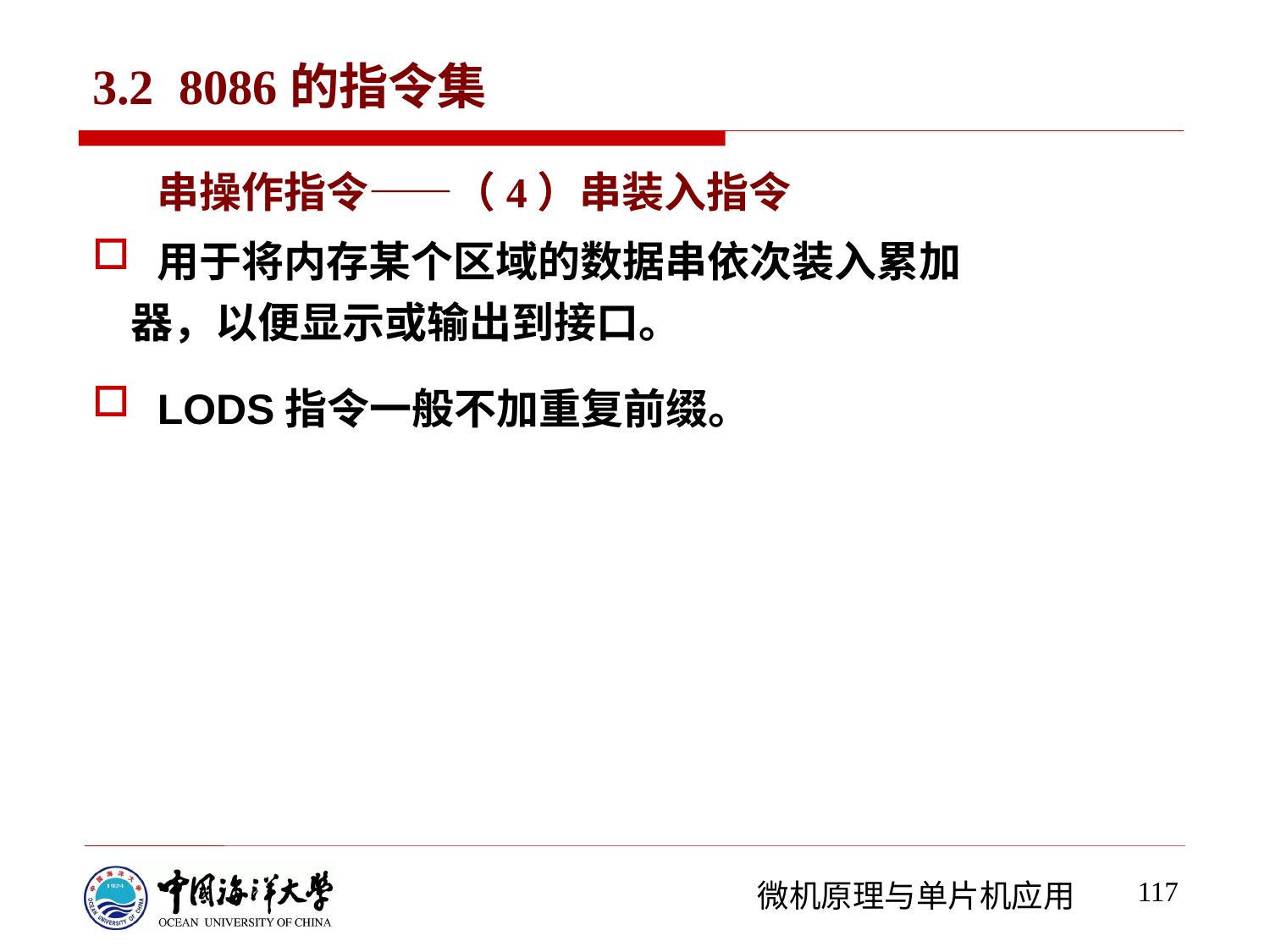

# 3.2  8086的指令集
串操作指令——（4）串装入指令
用于将内存某个区域的数据串依次装入累加
   器，以便显示或输出到接口。
LODS指令一般不加重复前缀。

117